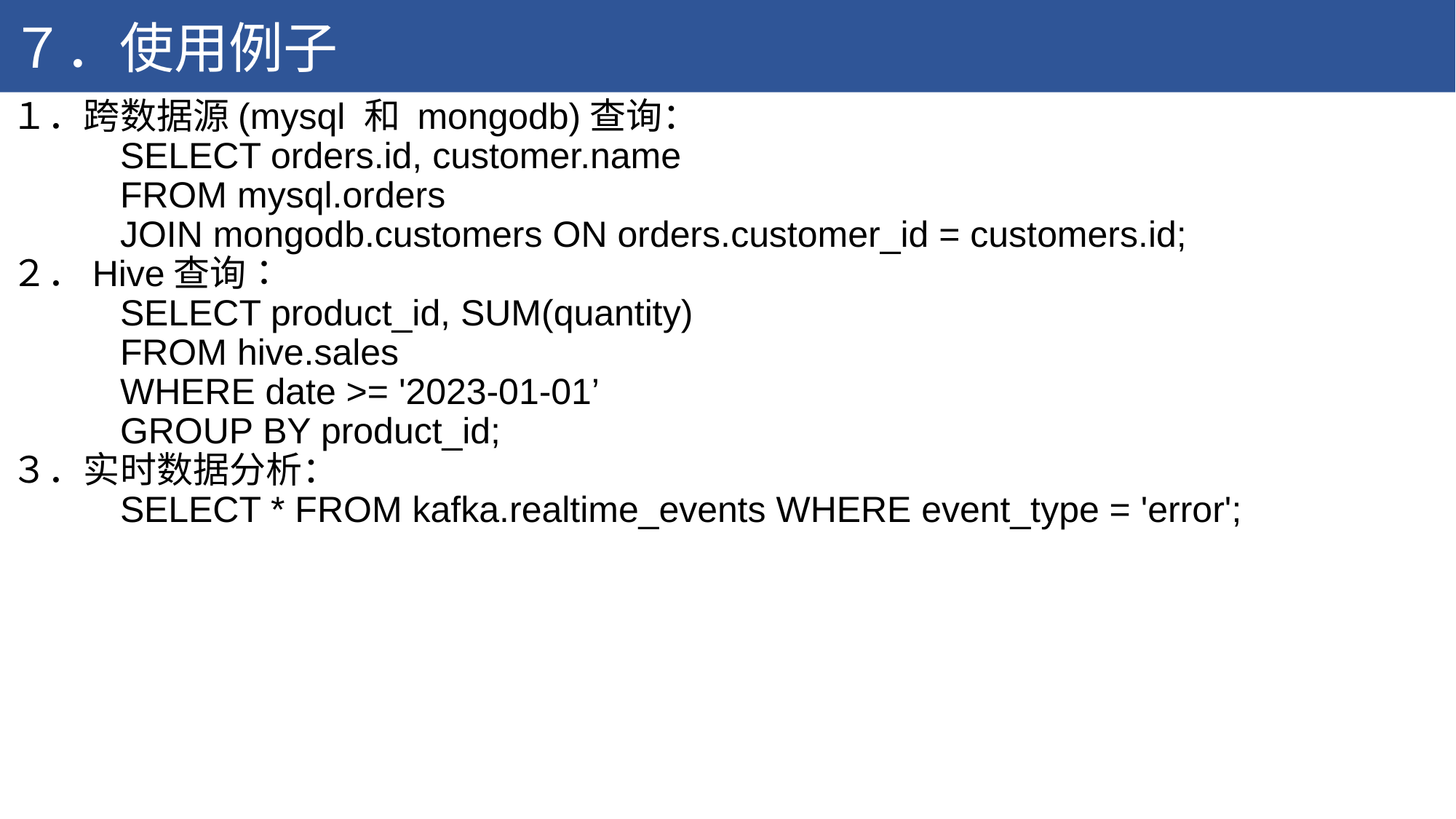

７．使用例子
# １．跨数据源(mysql 和 mongodb)查询： SELECT orders.id, customer.name FROM mysql.orders JOIN mongodb.customers ON orders.customer_id = customers.id; ２．Hive查询： SELECT product_id, SUM(quantity) FROM hive.sales WHERE date >= '2023-01-01’ GROUP BY product_id; ３．实时数据分析： SELECT * FROM kafka.realtime_events WHERE event_type = 'error';